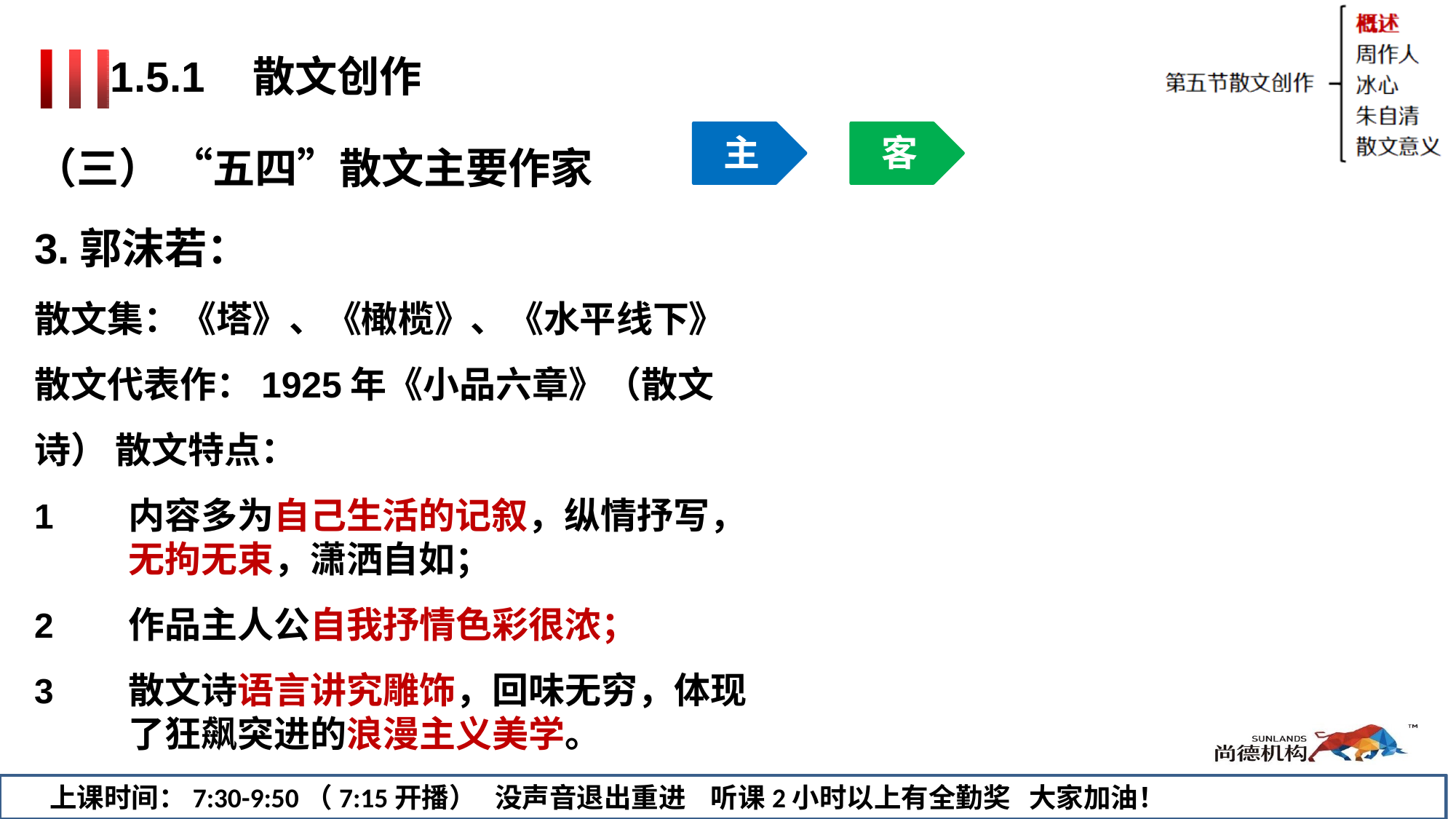

# 1.5.1	散文创作

（三） “五四”散文主要作家
3.郭沫若：

主
客
散文集：《塔》、《橄榄》、《水平线下》
散文代表作：1925年《小品六章》（散文诗） 散文特点：
内容多为自己生活的记叙，纵情抒写，无拘无束，潇洒自如；
作品主人公自我抒情色彩很浓；
散文诗语言讲究雕饰，回味无穷，体现了狂飙突进的浪漫主义美学。